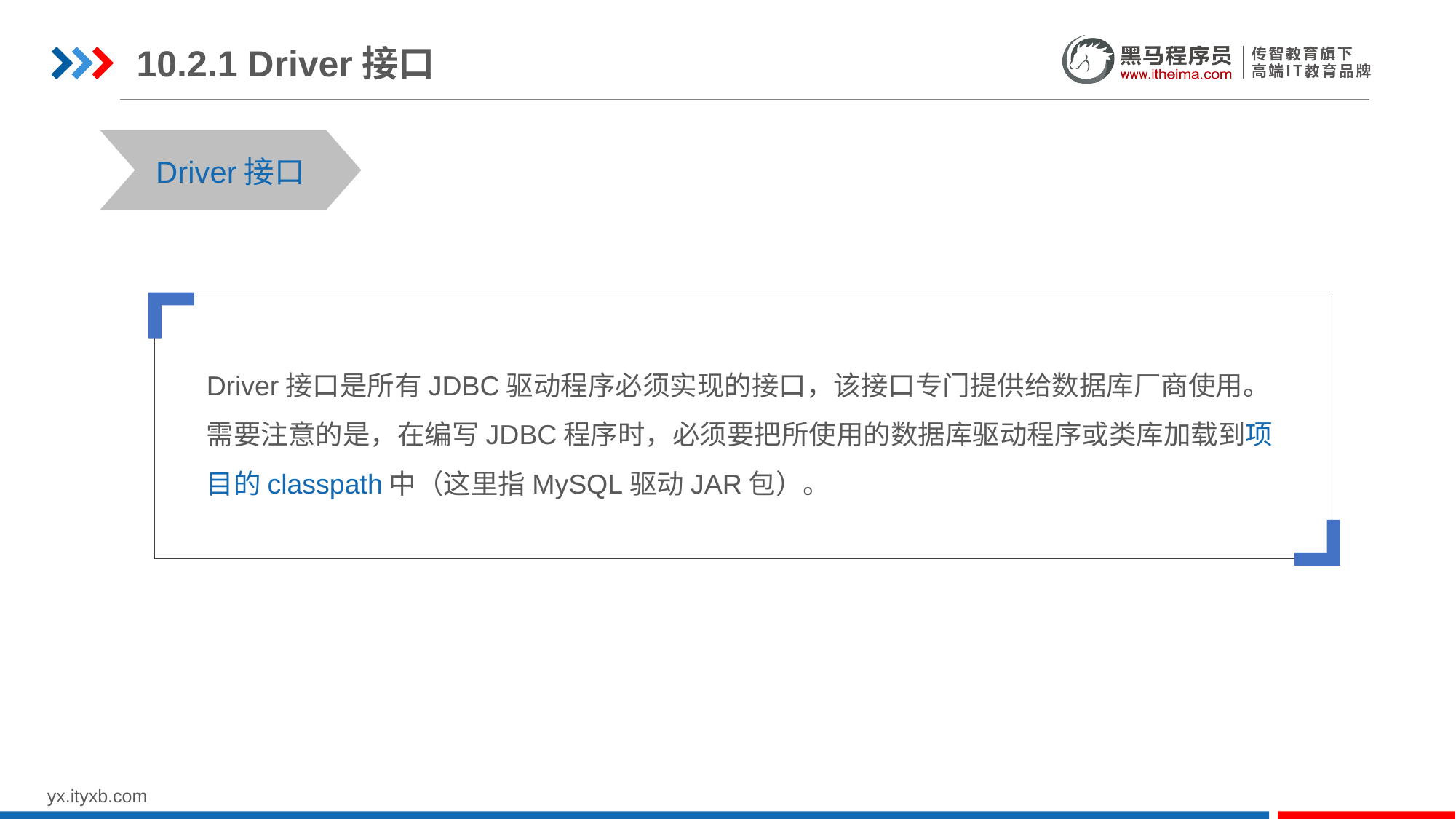

10.2.1 Driver接口

Driver接口

Driver接口是所有JDBC驱动程序必须实现的接口，该接口专门提供给数据库厂商使用。需要注意的是，在编写JDBC程序时，必须要把所使用的数据库驱动程序或类库加载到项目的classpath中（这里指MySQL驱动JAR包）。